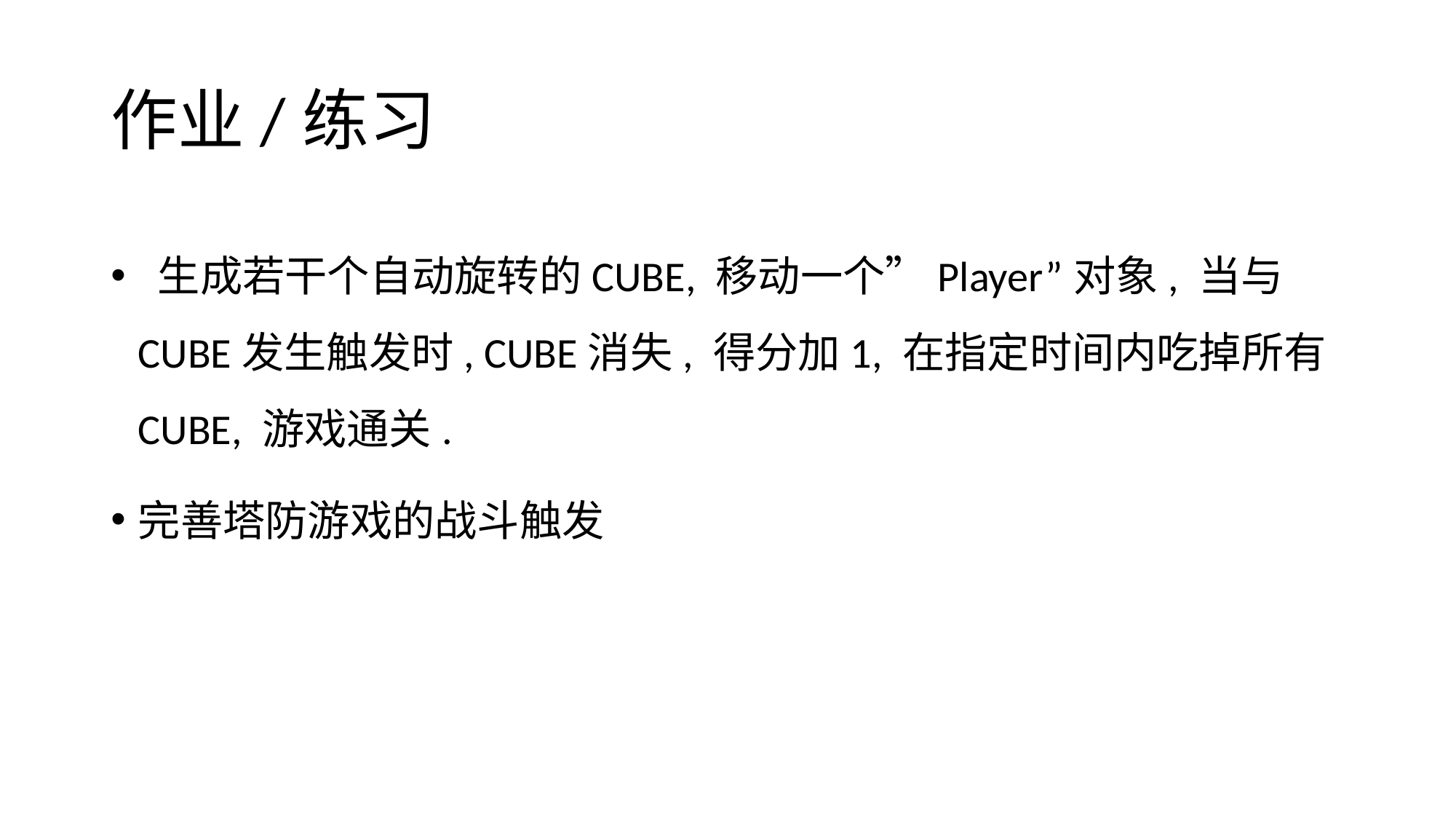

# 作业/练习
 生成若干个自动旋转的CUBE, 移动一个”Player”对象, 当与CUBE发生触发时, CUBE消失, 得分加1, 在指定时间内吃掉所有CUBE, 游戏通关.
完善塔防游戏的战斗触发